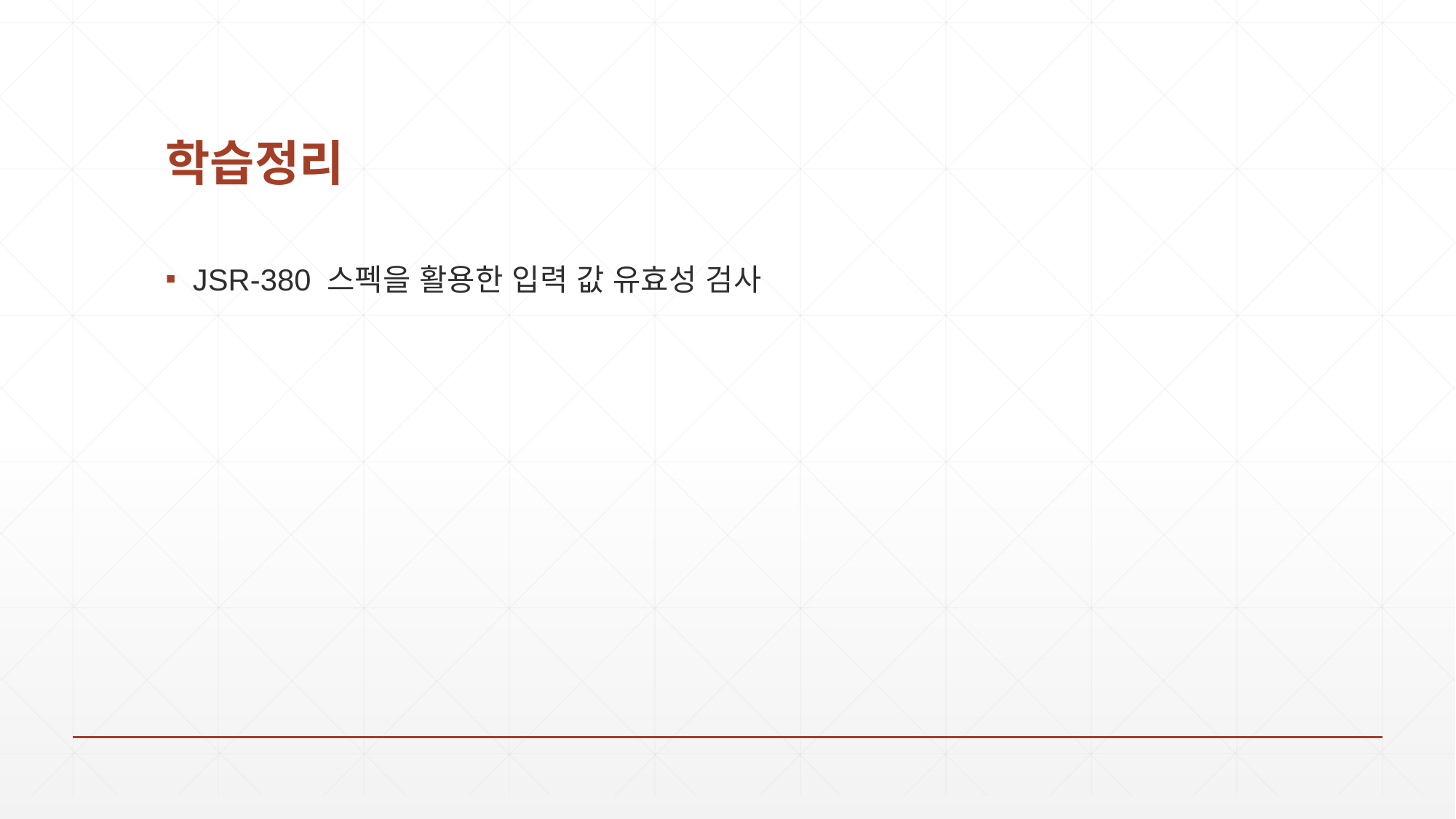

# 학습정리
JSR-380 스펙을 활용한 입력 값 유효성 검사